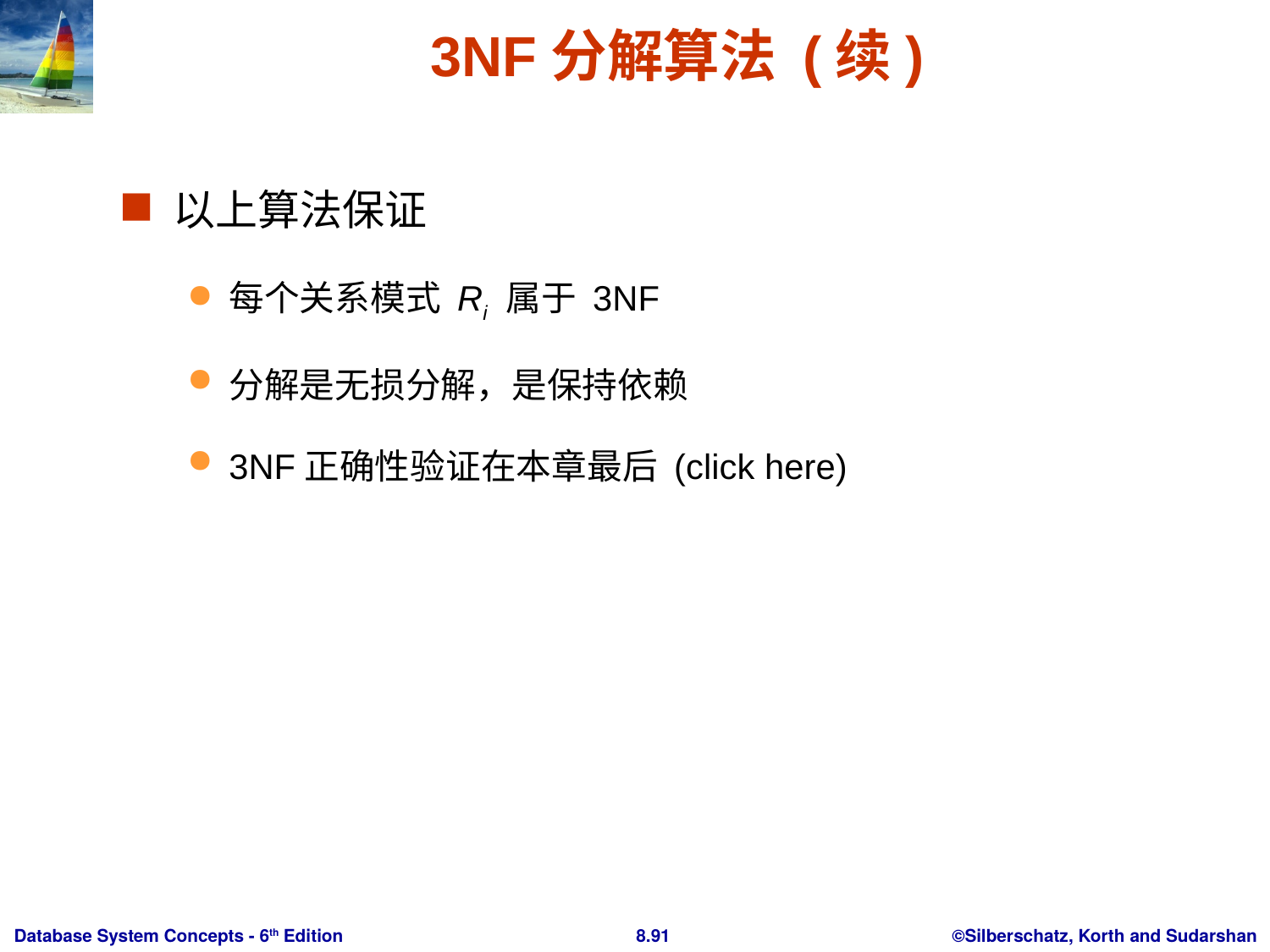

# 3NF分解算法 (续)
以上算法保证
每个关系模式 Ri 属于 3NF
分解是无损分解，是保持依赖
3NF正确性验证在本章最后 (click here)